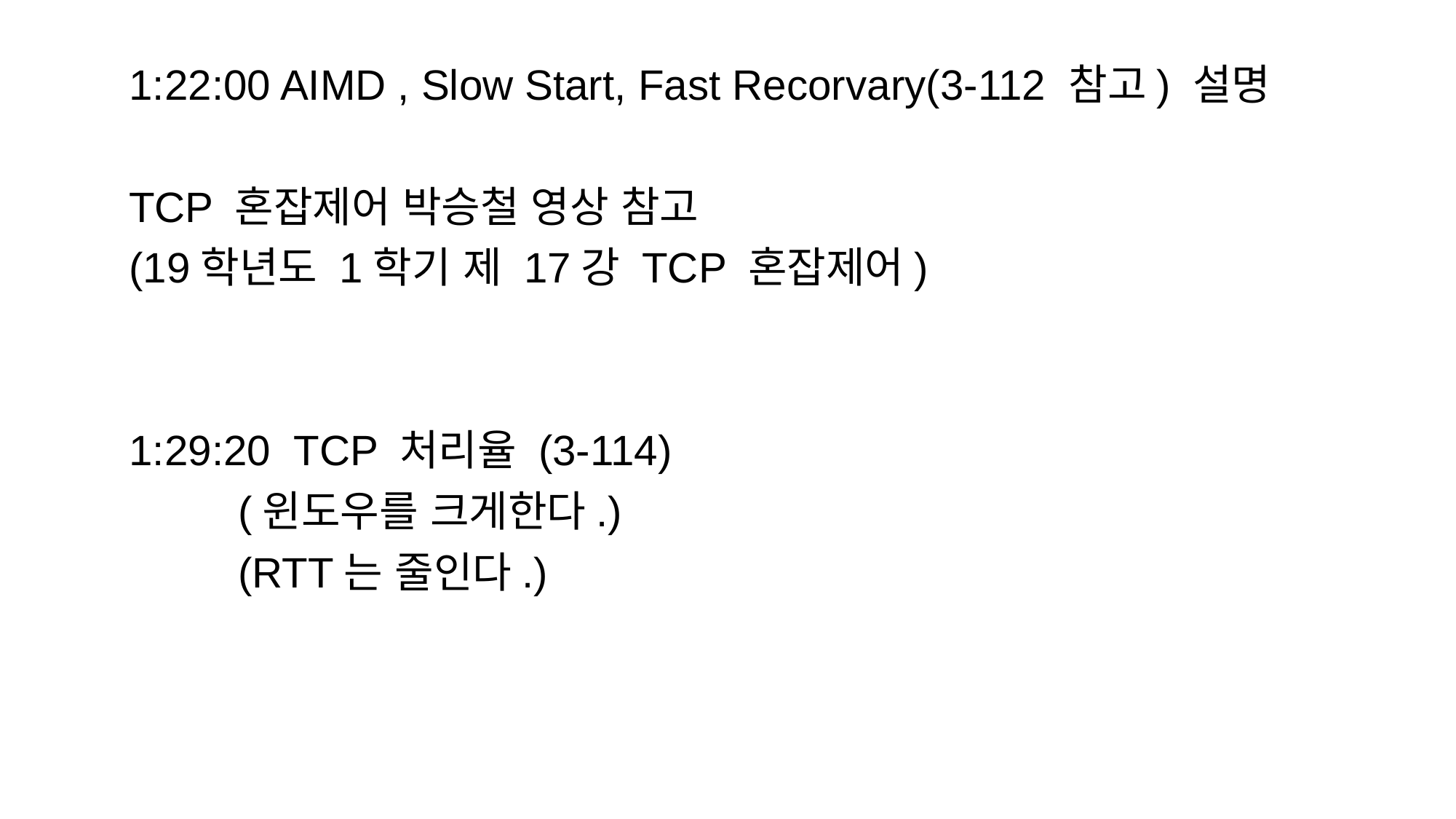

1:22:00 AIMD , Slow Start, Fast Recorvary(3-112 참고) 설명

TCP 혼잡제어 박승철 영상 참고
(19학년도 1학기 제 17강 TCP 혼잡제어)

1:29:20  TCP 처리율 (3-114)
	(윈도우를 크게한다.)
	(RTT는 줄인다.)